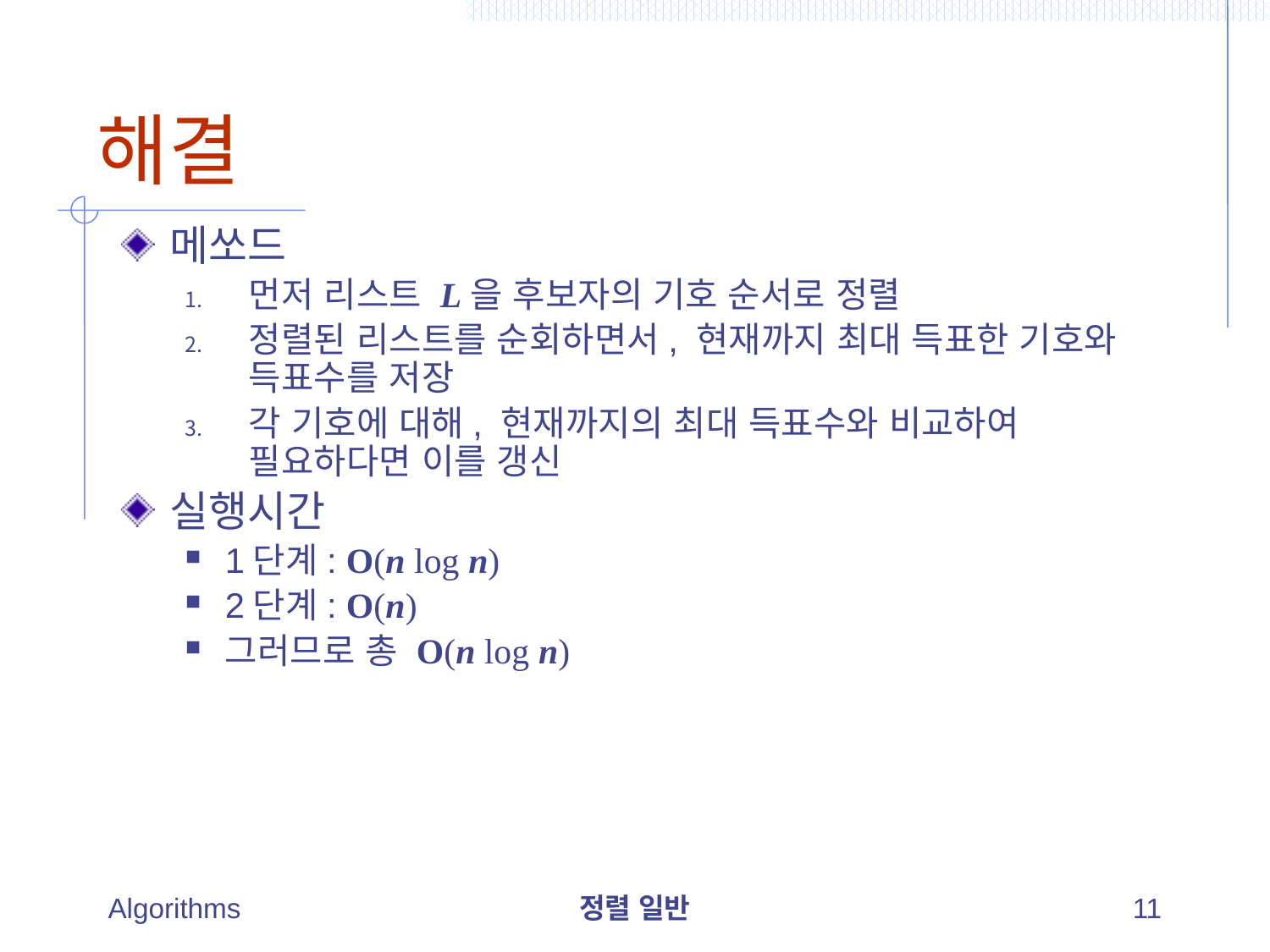

# 해결
메쏘드
먼저 리스트 L을 후보자의 기호 순서로 정렬
정렬된 리스트를 순회하면서, 현재까지 최대 득표한 기호와 득표수를 저장
각 기호에 대해, 현재까지의 최대 득표수와 비교하여 필요하다면 이를 갱신
실행시간
1단계: O(n log n)
2단계: O(n)
그러므로 총 O(n log n)
Algorithms
정렬 일반
11